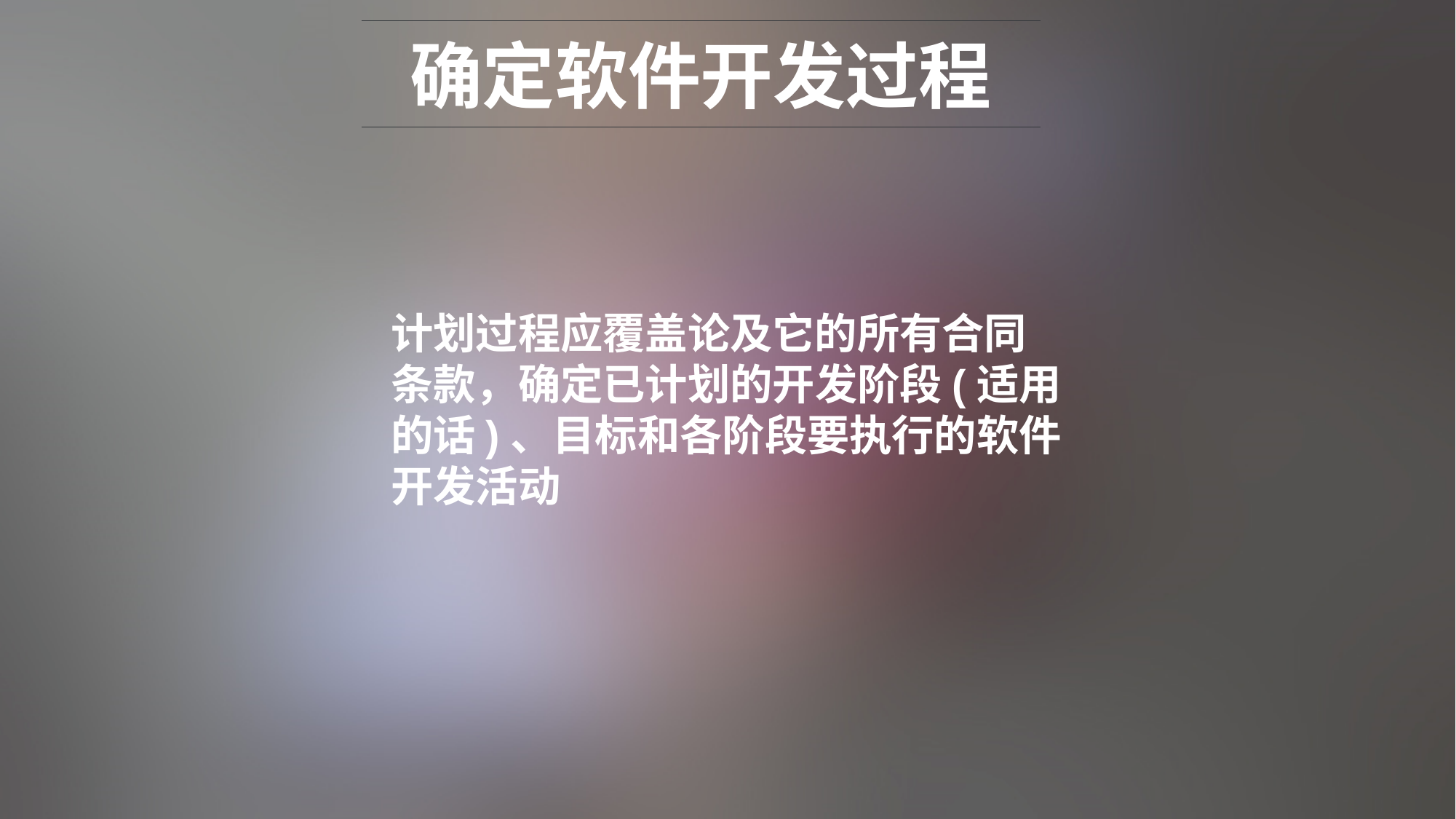

确定软件开发过程
计划过程应覆盖论及它的所有合同条款，确定已计划的开发阶段(适用的话)、目标和各阶段要执行的软件开发活动